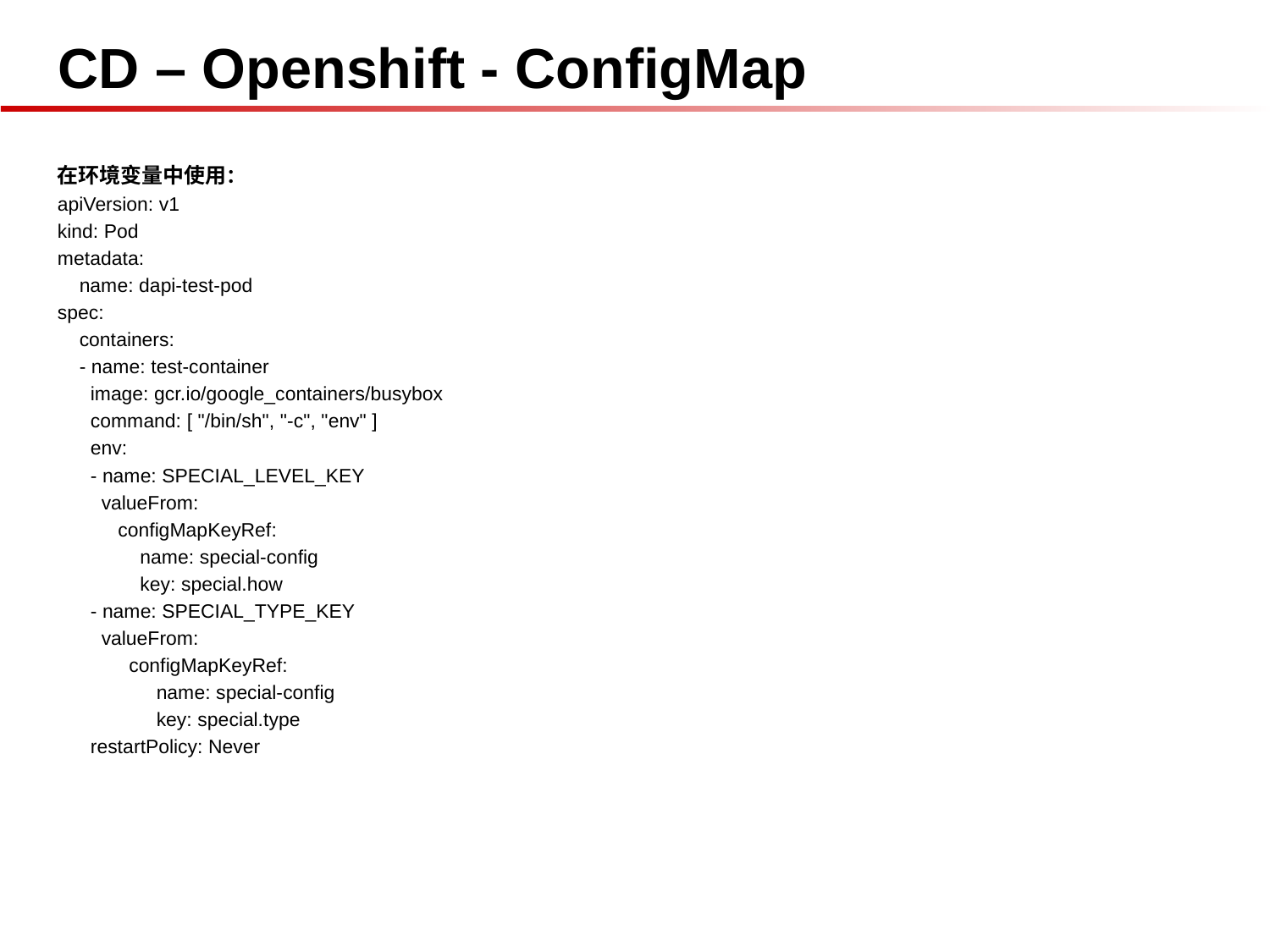

# CD – Openshift - ConfigMap
在环境变量中使用：
apiVersion: v1
kind: Pod
metadata:
    name: dapi-test-pod
spec:
    containers:
    - name: test-container
      image: gcr.io/google_containers/busybox
      command: [ "/bin/sh", "-c", "env" ]
      env:
      - name: SPECIAL_LEVEL_KEY
        valueFrom:
           configMapKeyRef:
               name: special-config
               key: special.how
      - name: SPECIAL_TYPE_KEY
        valueFrom:
             configMapKeyRef:
                  name: special-config
                  key: special.type
      restartPolicy: Never